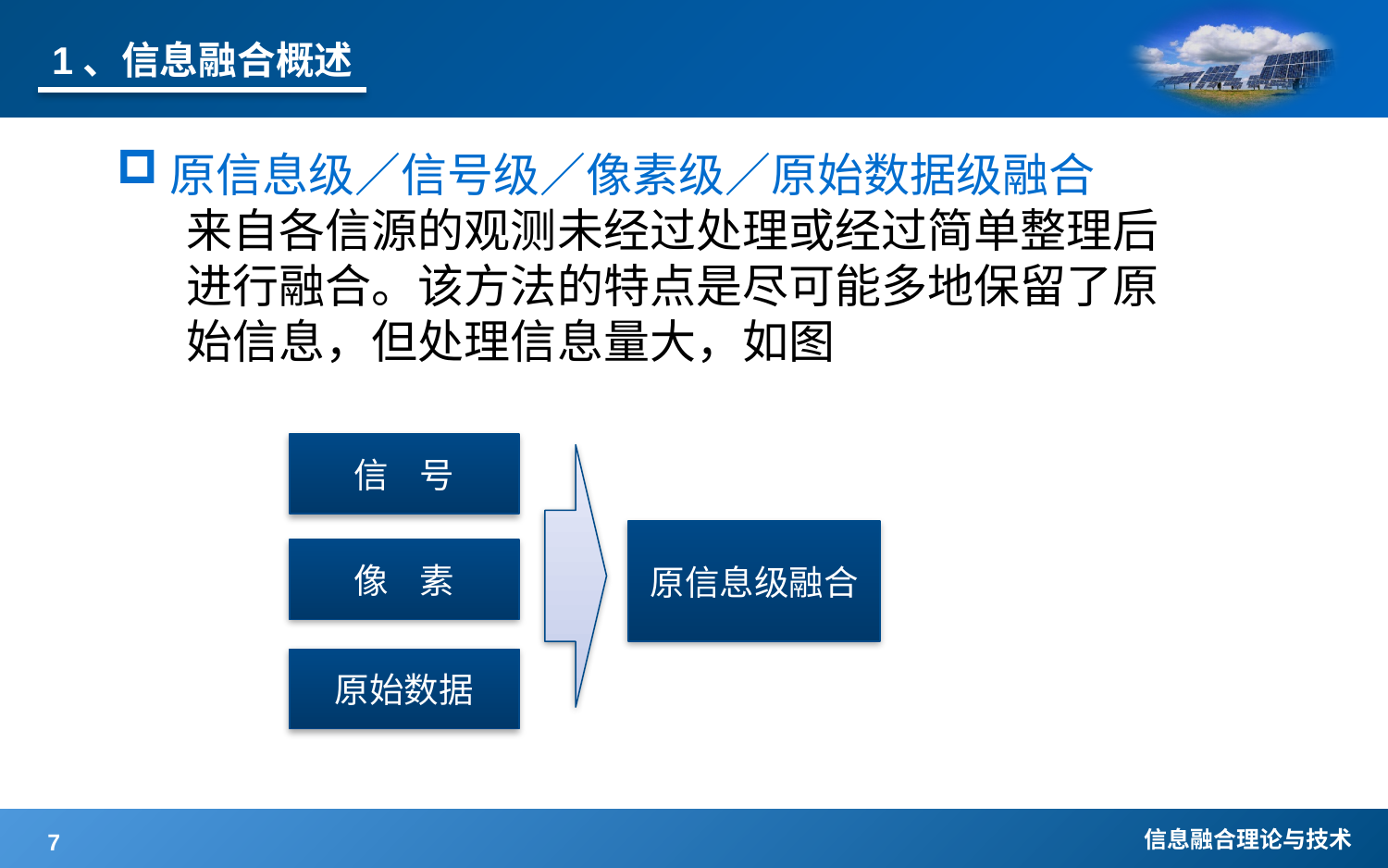

1、信息融合概述
原信息级／信号级／像素级／原始数据级融合
来自各信源的观测未经过处理或经过简单整理后进行融合。该方法的特点是尽可能多地保留了原始信息，但处理信息量大，如图
信    号

原信息级融合
像    素
原始数据